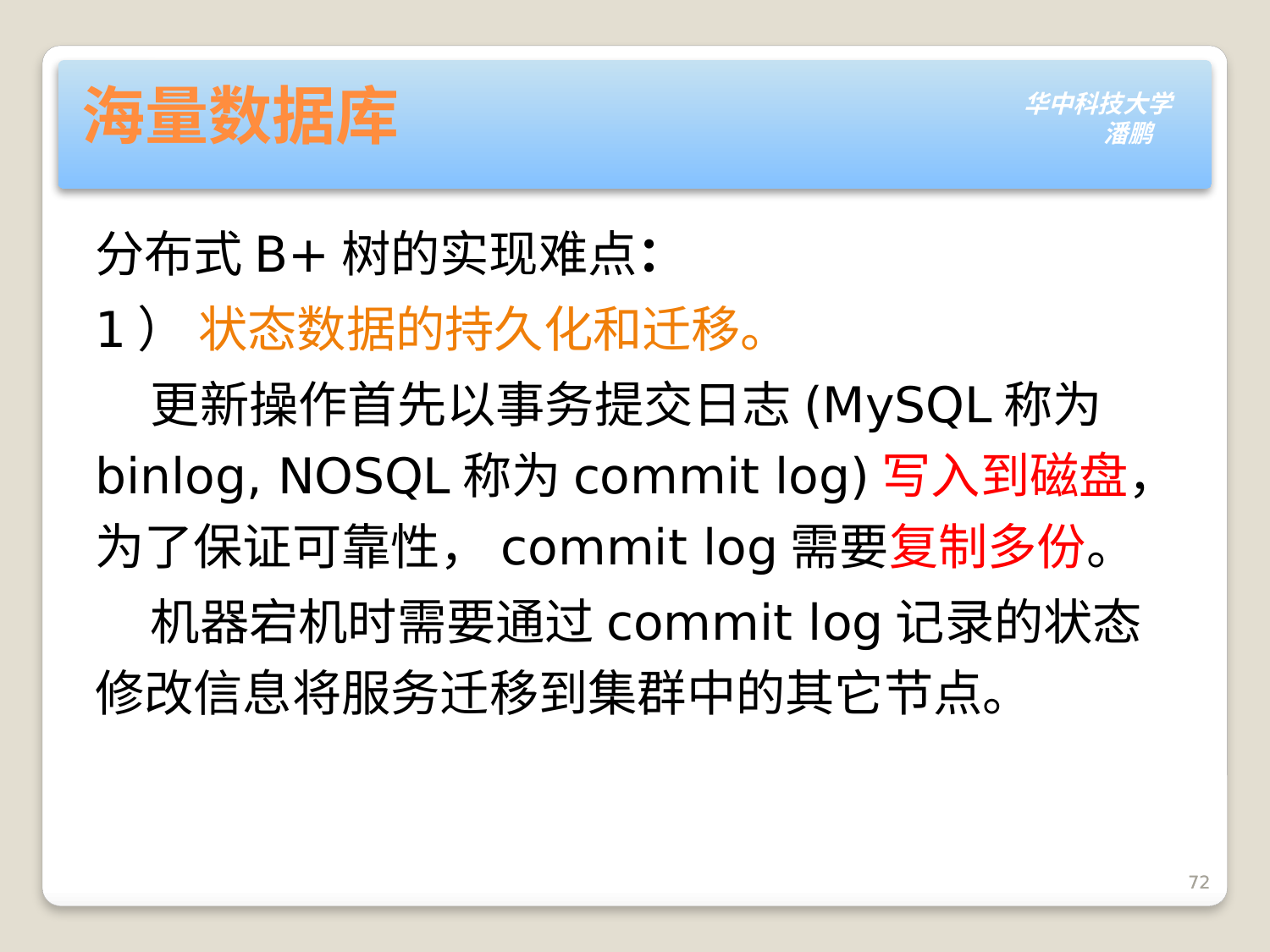

# 海量数据库
分布式B+树的实现难点：
1） 状态数据的持久化和迁移。
    更新操作首先以事务提交日志(MySQL称为binlog, NOSQL称为commit log)写入到磁盘，为了保证可靠性，commit log需要复制多份。
    机器宕机时需要通过commit log记录的状态修改信息将服务迁移到集群中的其它节点。

72
72